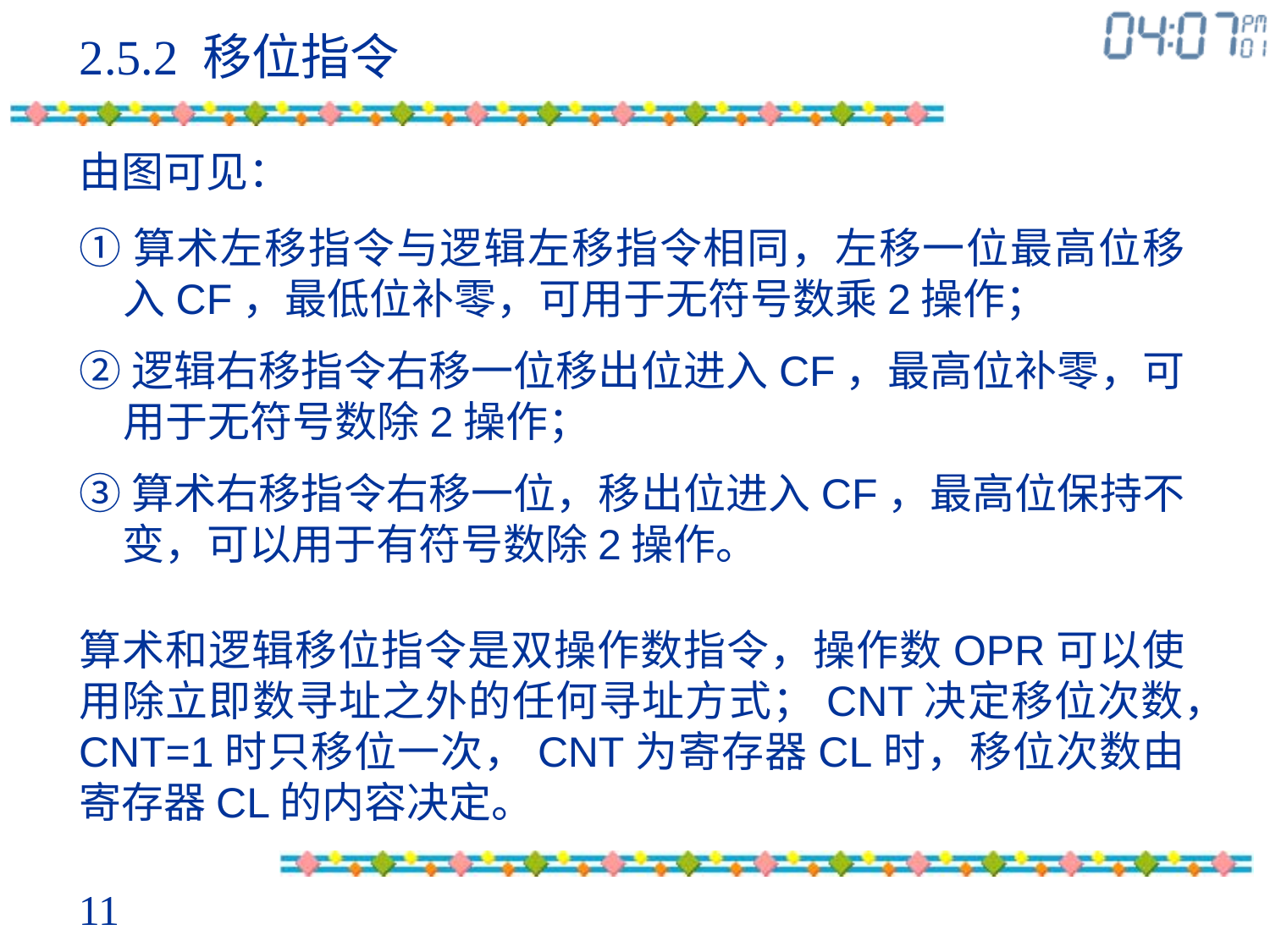

# 2.5.2 移位指令
由图可见：
①算术左移指令与逻辑左移指令相同，左移一位最高位移入CF，最低位补零，可用于无符号数乘2操作；
②逻辑右移指令右移一位移出位进入CF，最高位补零，可用于无符号数除2操作；
③算术右移指令右移一位，移出位进入CF，最高位保持不变，可以用于有符号数除2操作。

算术和逻辑移位指令是双操作数指令，操作数OPR可以使用除立即数寻址之外的任何寻址方式；CNT决定移位次数，CNT=1时只移位一次，CNT为寄存器CL时，移位次数由寄存器CL的内容决定。